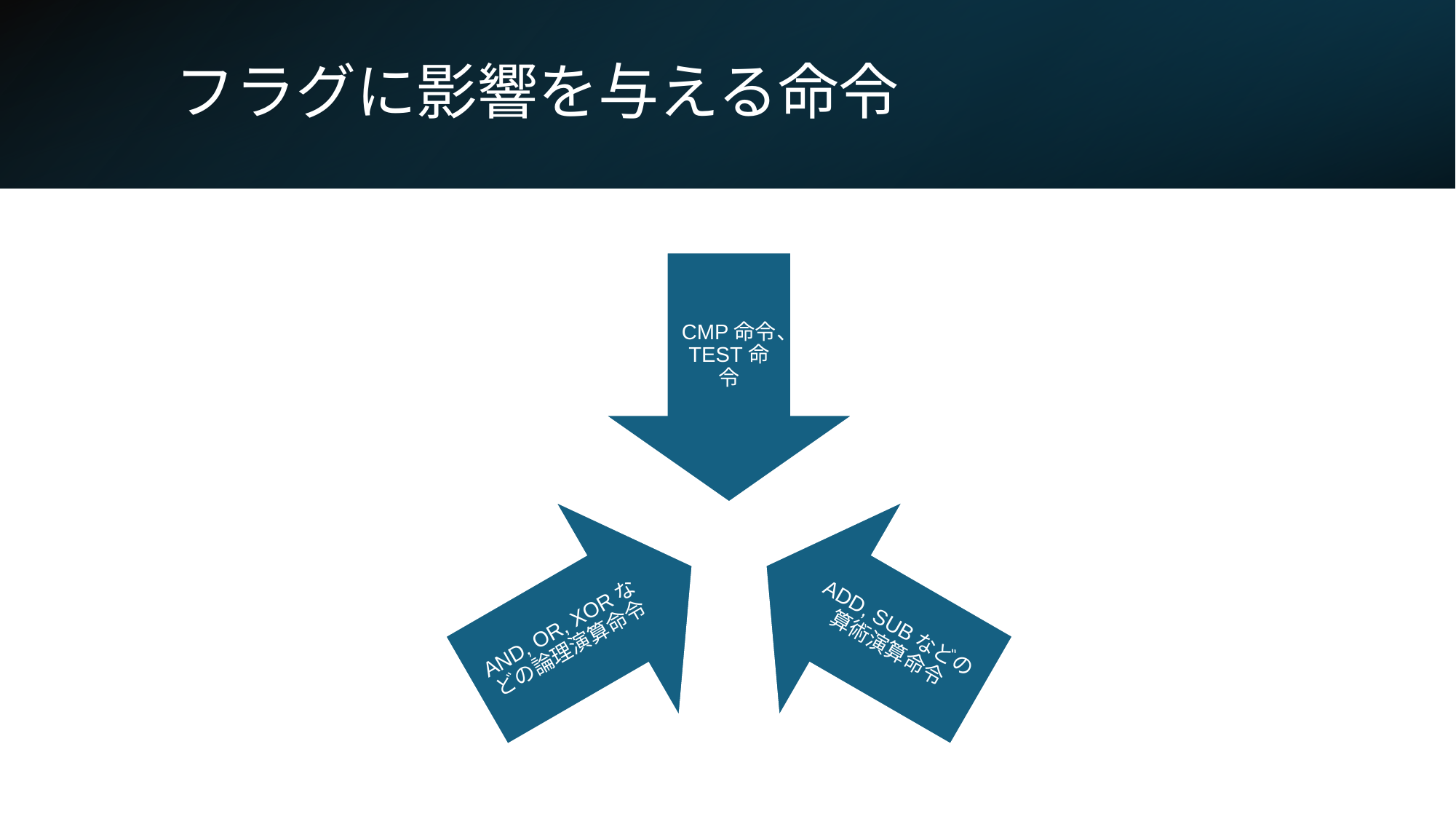

# フラグに影響を与える命令
CMP命令、TEST命令
ADD, SUBなどの算術演算命令
AND, OR, XORなどの論理演算命令